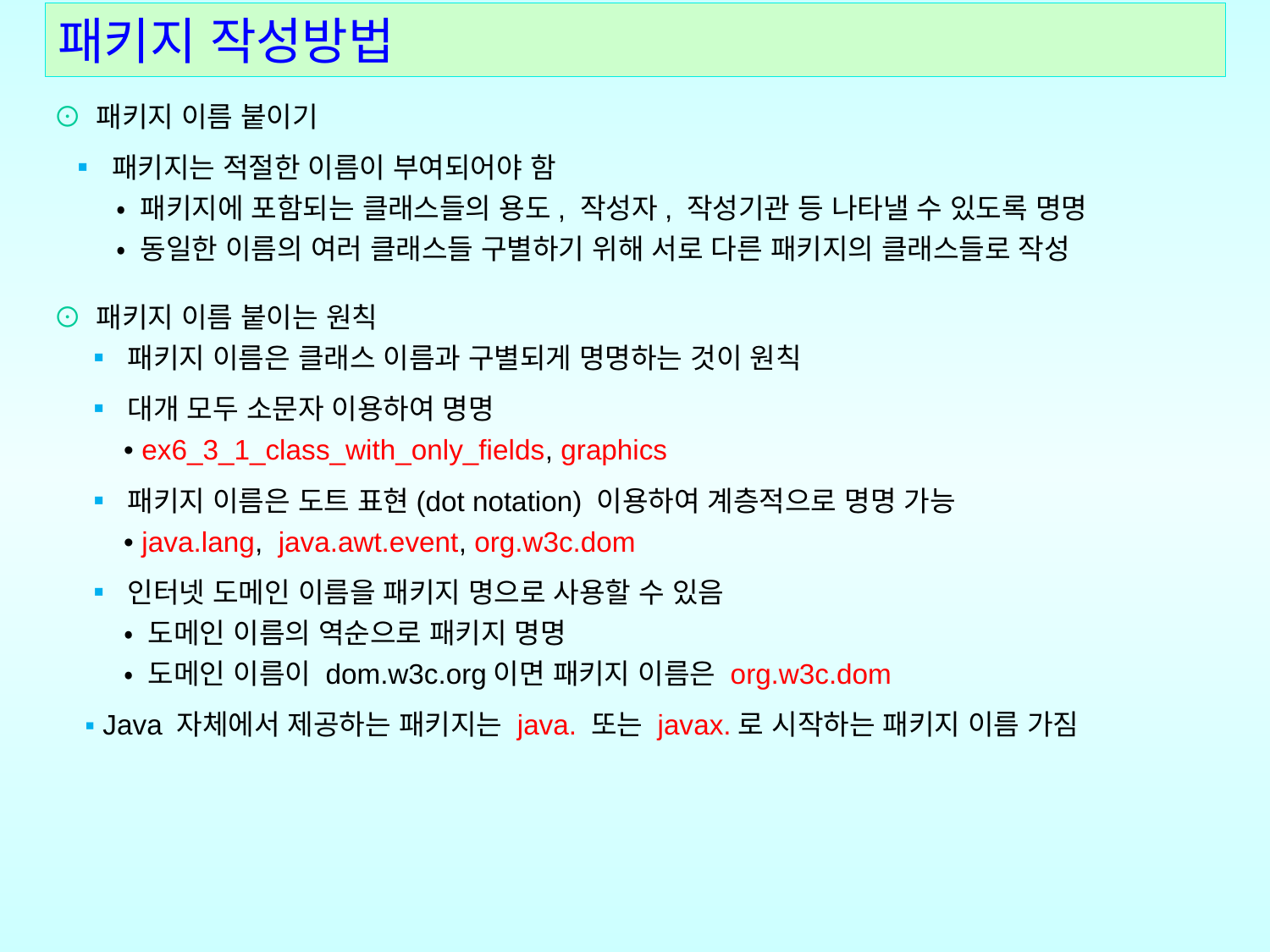

# 패키지 작성방법
⊙ 패키지 이름 붙이기
  ▪ 패키지는 적절한 이름이 부여되어야 함
        • 패키지에 포함되는 클래스들의 용도, 작성자, 작성기관 등 나타낼 수 있도록 명명
        • 동일한 이름의 여러 클래스들 구별하기 위해 서로 다른 패키지의 클래스들로 작성

⊙ 패키지 이름 붙이는 원칙
    ▪ 패키지 이름은 클래스 이름과 구별되게 명명하는 것이 원칙
    ▪ 대개 모두 소문자 이용하여 명명
         • ex6_3_1_class_with_only_fields, graphics
    ▪ 패키지 이름은 도트 표현(dot notation) 이용하여 계층적으로 명명 가능
         • java.lang,  java.awt.event, org.w3c.dom
    ▪ 인터넷 도메인 이름을 패키지 명으로 사용할 수 있음
         • 도메인 이름의 역순으로 패키지 명명
         • 도메인 이름이 dom.w3c.org이면 패키지 이름은 org.w3c.dom
    ▪ Java 자체에서 제공하는 패키지는 java. 또는 javax.로 시작하는 패키지 이름 가짐